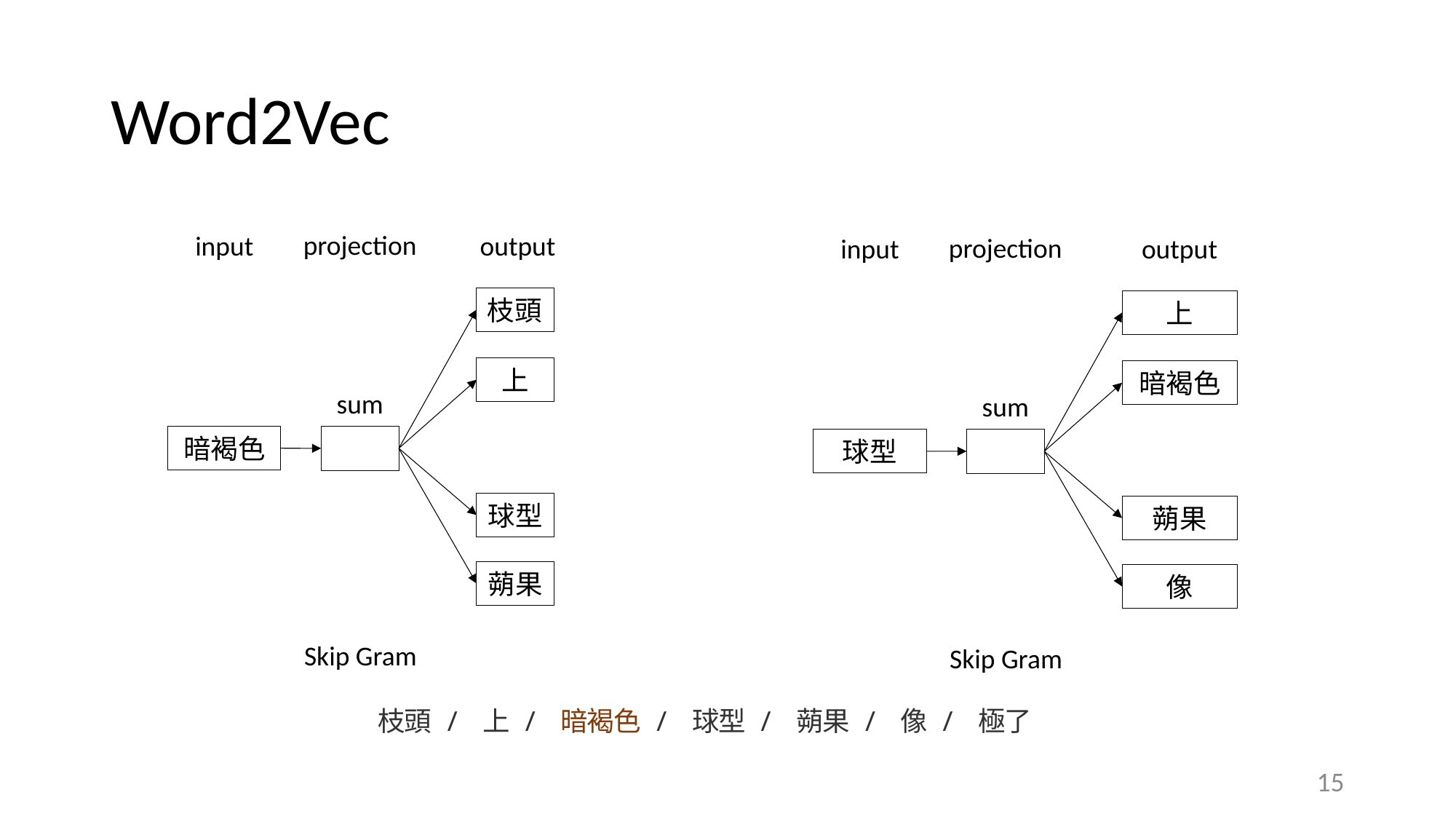

# Word2Vec
projection
output
input
projection
output
input
枝頭
上
上
暗褐色
sum
sum

暗褐色

球型
球型
蒴果
蒴果
像
Skip Gram
Skip Gram
枝頭 / 上 / 暗褐色 / 球型 / 蒴果 / 像 / 極了
15